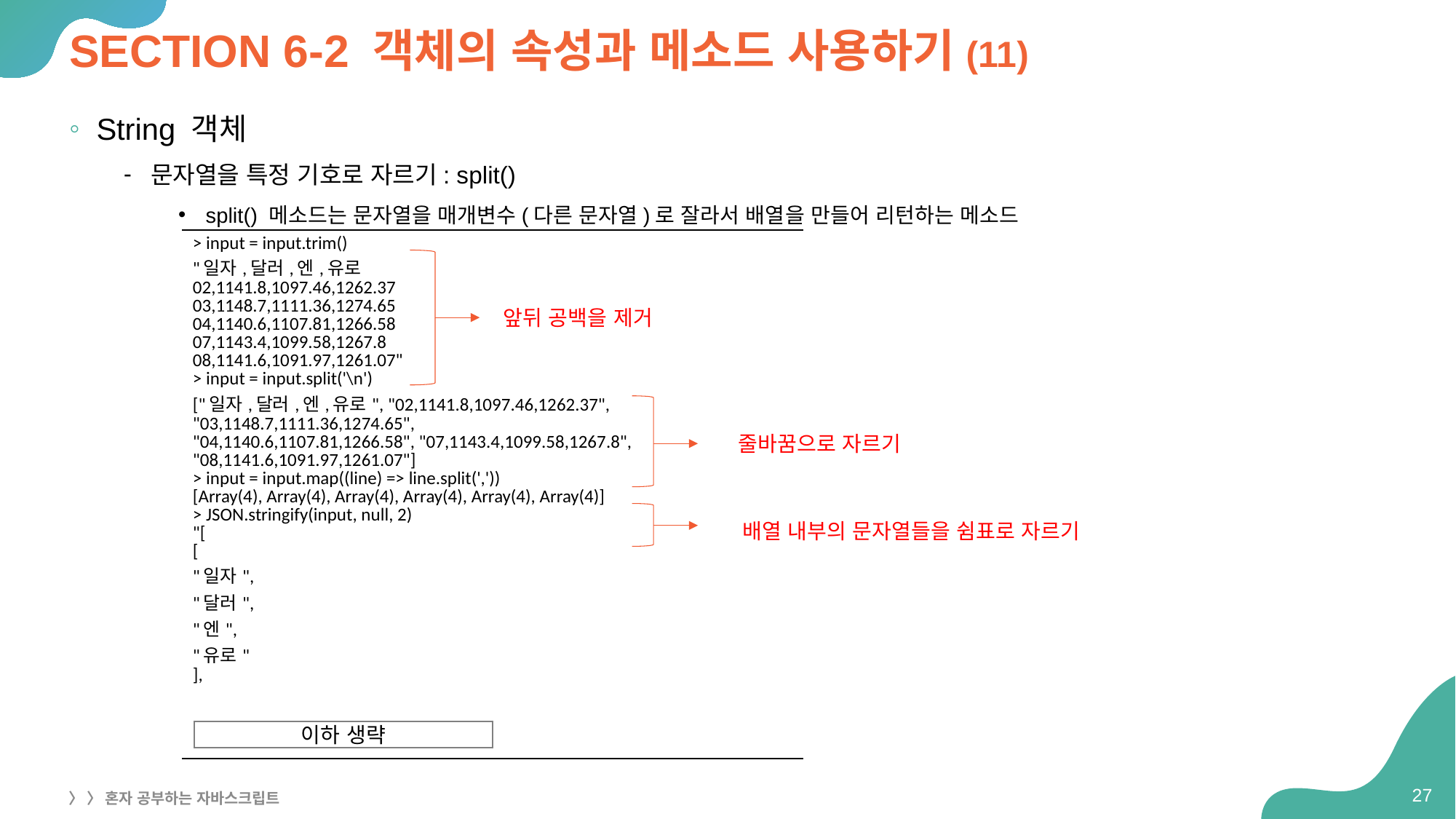

# SECTION 6-2 객체의 속성과 메소드 사용하기(11)
String 객체
문자열을 특정 기호로 자르기: split()
split() 메소드는 문자열을 매개변수(다른 문자열)로 잘라서 배열을 만들어 리턴하는 메소드

| > input = input.trim() "일자,달러,엔,유로 02,1141.8,1097.46,1262.37 03,1148.7,1111.36,1274.65 04,1140.6,1107.81,1266.58 07,1143.4,1099.58,1267.8 08,1141.6,1091.97,1261.07" > input = input.split('\n') ["일자,달러,엔,유로", "02,1141.8,1097.46,1262.37", "03,1148.7,1111.36,1274.65", "04,1140.6,1107.81,1266.58", "07,1143.4,1099.58,1267.8", "08,1141.6,1091.97,1261.07"] > input = input.map((line) => line.split(',')) [Array(4), Array(4), Array(4), Array(4), Array(4), Array(4)] > JSON.stringify(input, null, 2) "[ [ "일자", "달러", "엔", "유로" ], |
| --- |

앞뒤 공백을 제거

줄바꿈으로 자르기

배열 내부의 문자열들을 쉼표로 자르기
이하 생략
27
〉 〉 혼자 공부하는 자바스크립트